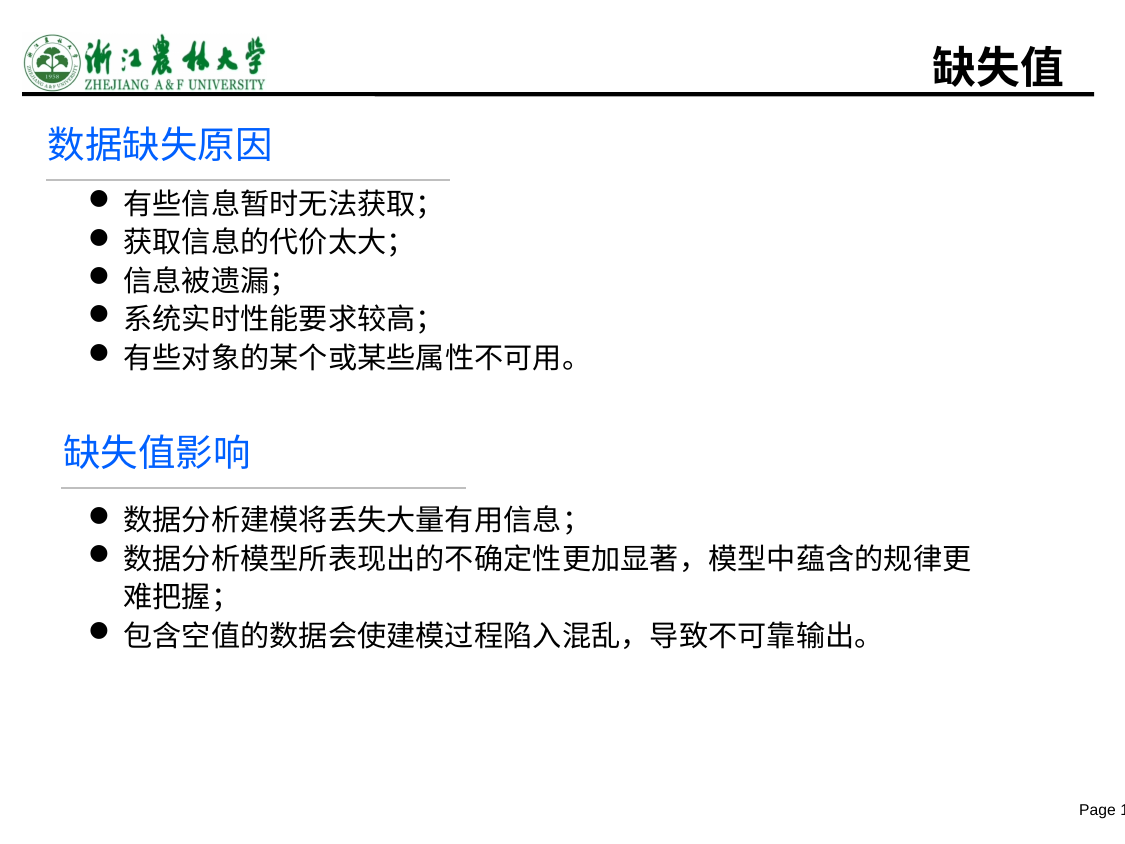

# 缺失值
数据缺失原因
数据缺失原因
缺失值影响
有些信息暂时无法获取；
获取信息的代价太大；
信息被遗漏；
系统实时性能要求较高；
有些对象的某个或某些属性不可用。

缺失值影响
数据分析建模将丢失大量有用信息；
数据分析模型所表现出的不确定性更加显著，模型中蕴含的规律更难把握；
包含空值的数据会使建模过程陷入混乱，导致不可靠输出。